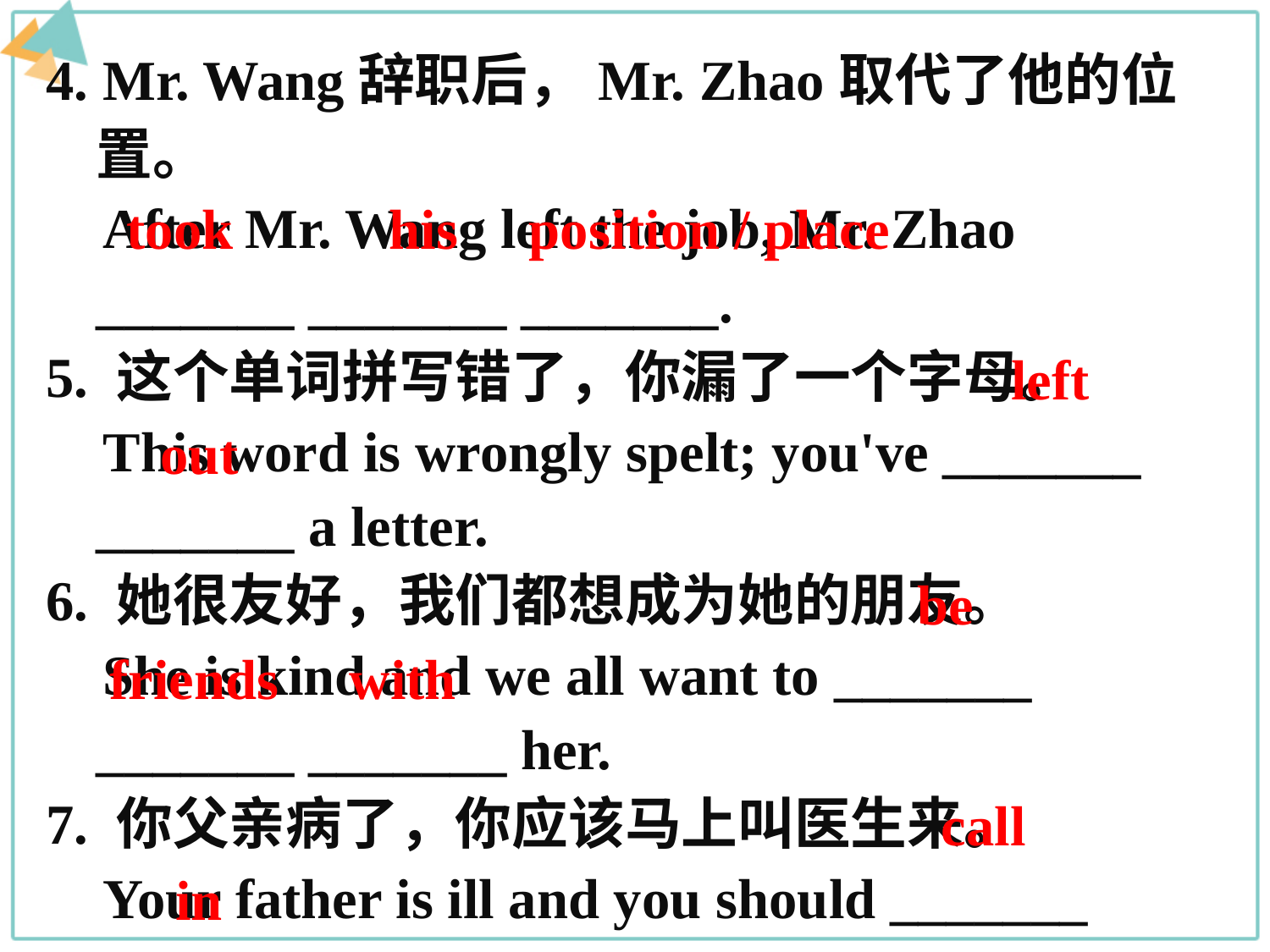

4. Mr. Wang辞职后，Mr. Zhao取代了他的位置。
    After Mr. Wang left the job, Mr. Zhao _______ _______ _______.
5. 这个单词拼写错了，你漏了一个字母。
    This word is wrongly spelt; you've _______ _______ a letter.
6. 她很友好，我们都想成为她的朋友。
    She is kind and we all want to _______ _______ _______ her.
7. 你父亲病了，你应该马上叫医生来。
    Your father is ill and you should _______ _______ a doctor at once.
took           his     position / place
                                                            left
out
                                                         be
friends     with
                                                      call
in